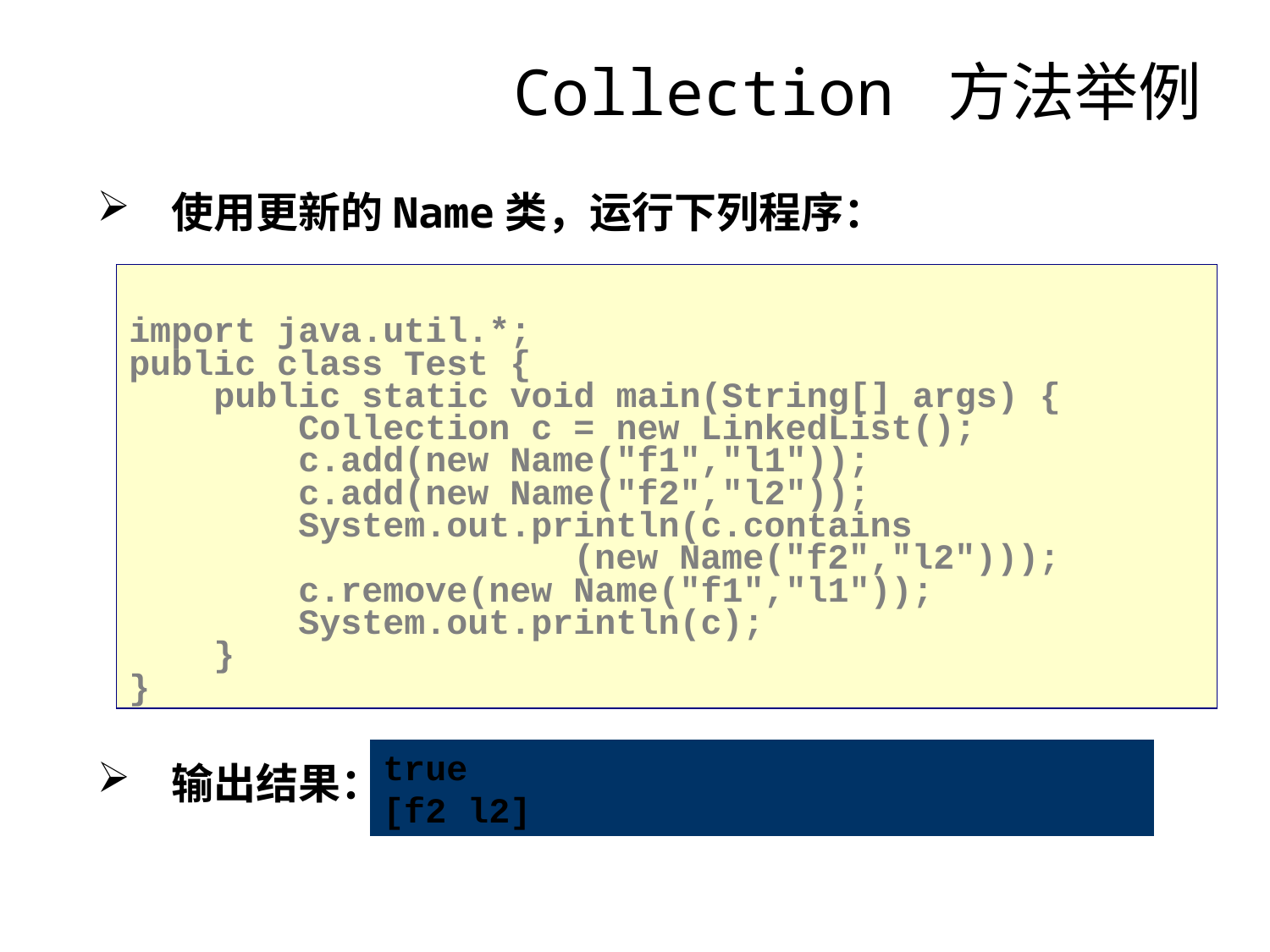

# Collection 方法举例
使用更新的Name类，运行下列程序：

import java.util.*;
public class Test {
    public static void main(String[] args) {
        Collection c = new LinkedList();
        c.add(new Name("f1","l1"));
        c.add(new Name("f2","l2"));
        System.out.println(c.contains
                     (new Name("f2","l2")));
        c.remove(new Name("f1","l1"));
        System.out.println(c);
    }
}
true
[f2 l2]
输出结果：